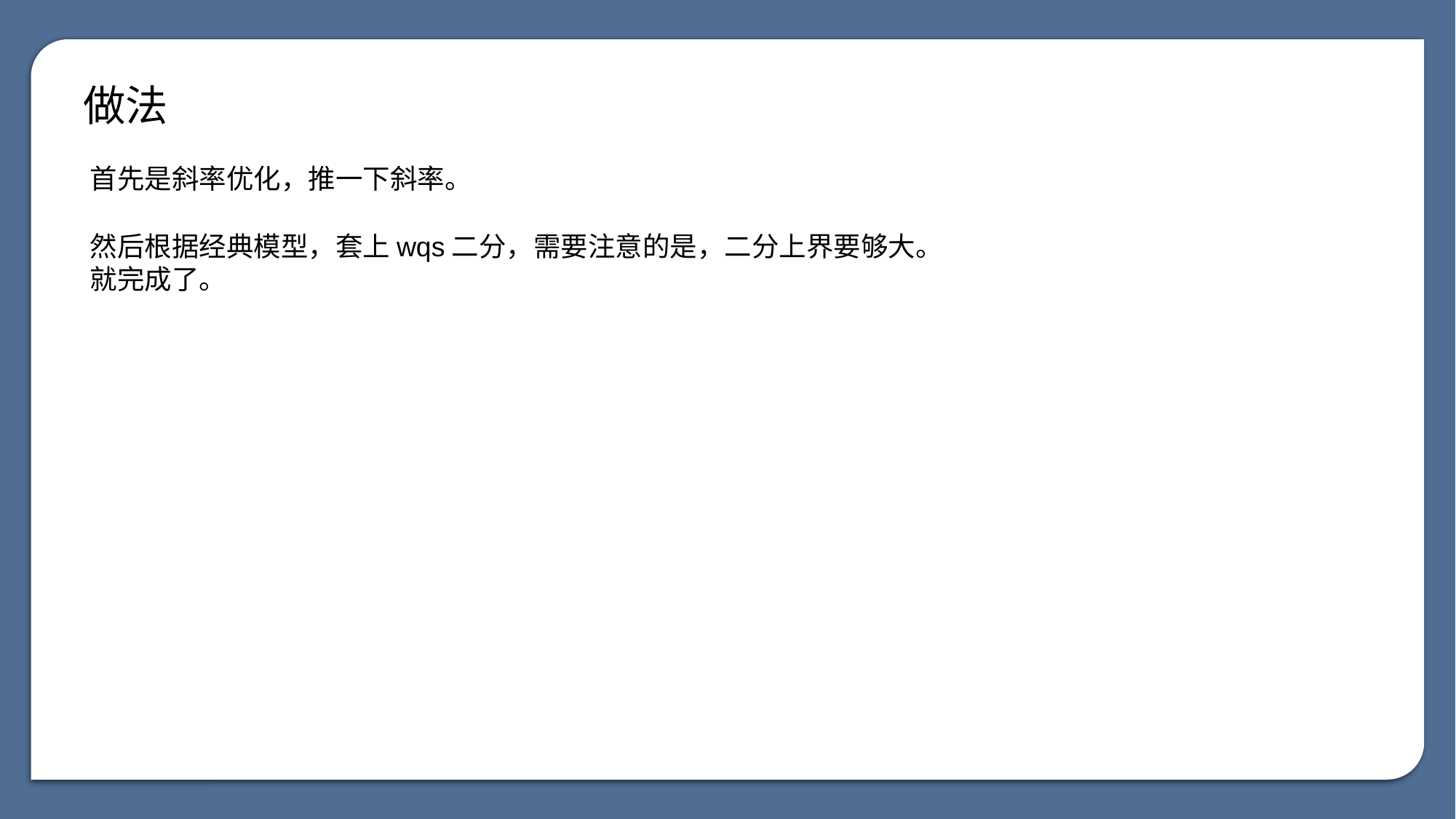

做法
首先是斜率优化，推一下斜率。
然后根据经典模型，套上wqs二分，需要注意的是，二分上界要够大。
就完成了。